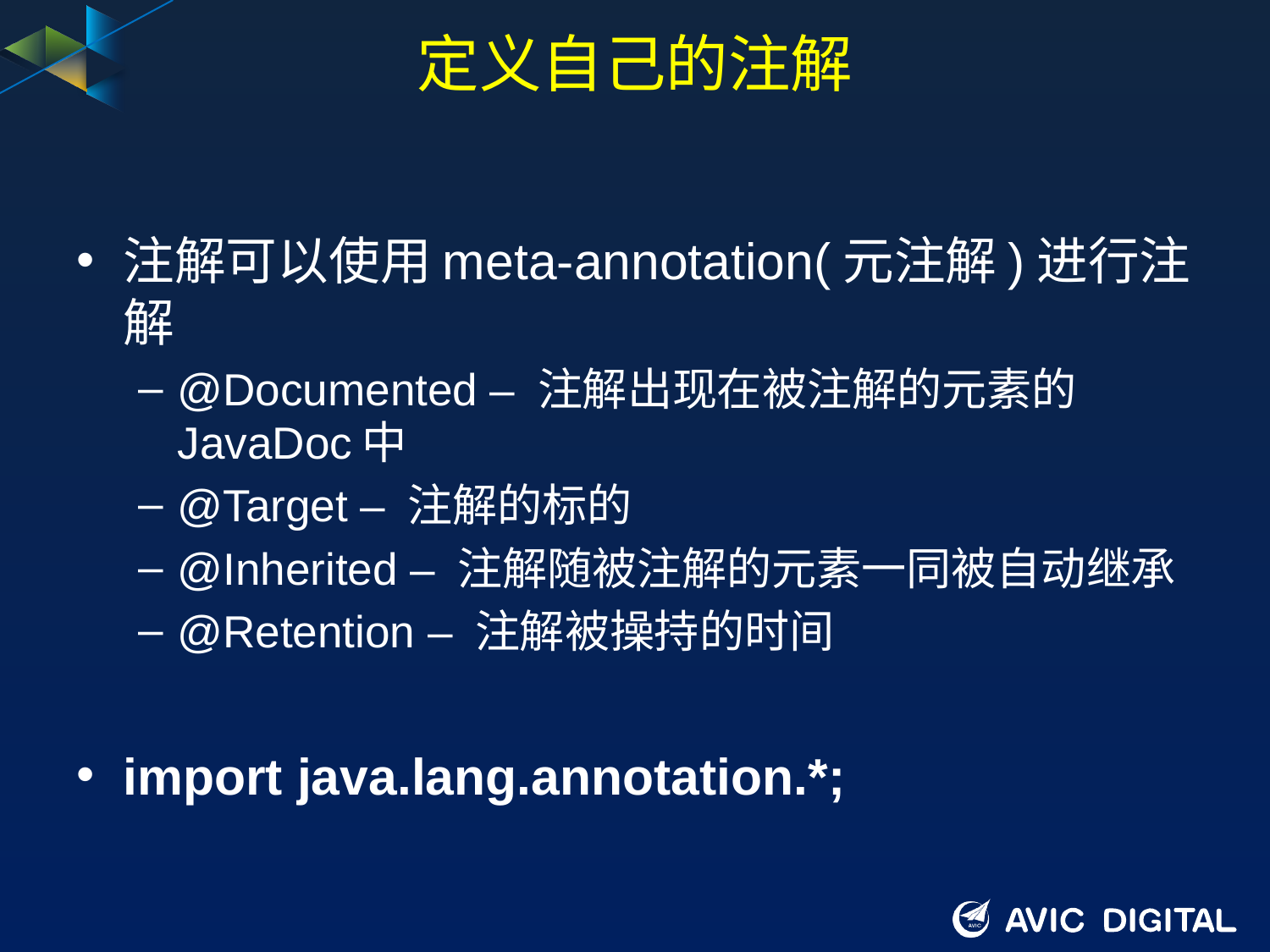

# 定义自己的注解
注解可以使用meta-annotation(元注解)进行注解
@Documented – 注解出现在被注解的元素的JavaDoc中
@Target – 注解的标的
@Inherited – 注解随被注解的元素一同被自动继承
@Retention – 注解被操持的时间

import java.lang.annotation.*;